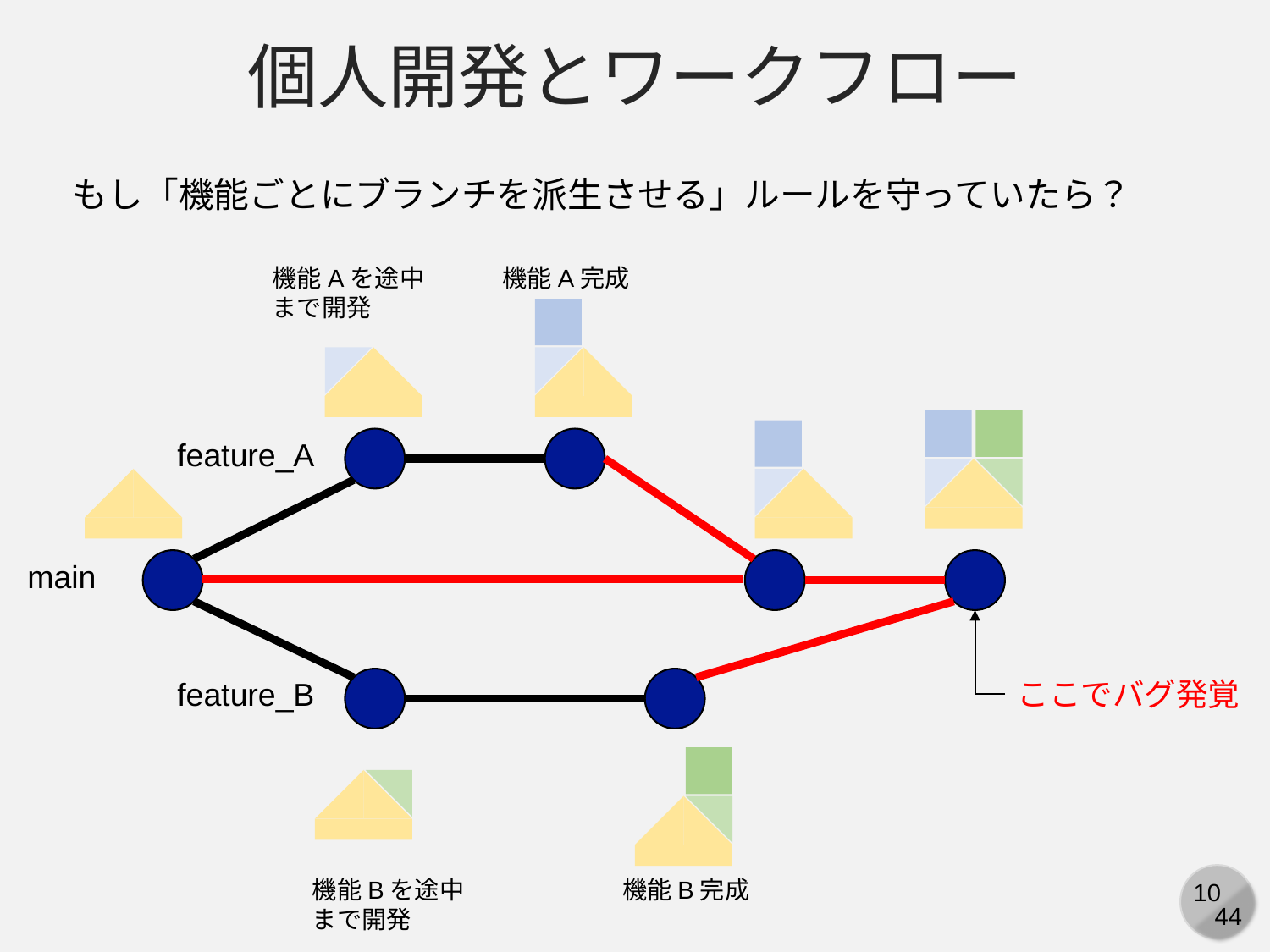

個人開発とワークフロー
もし「機能ごとにブランチを派生させる」ルールを守っていたら？
機能Aを途中
まで開発
機能A完成

feature_A

main

feature_B

ここでバグ発覚

機能Bを途中
まで開発
機能B完成